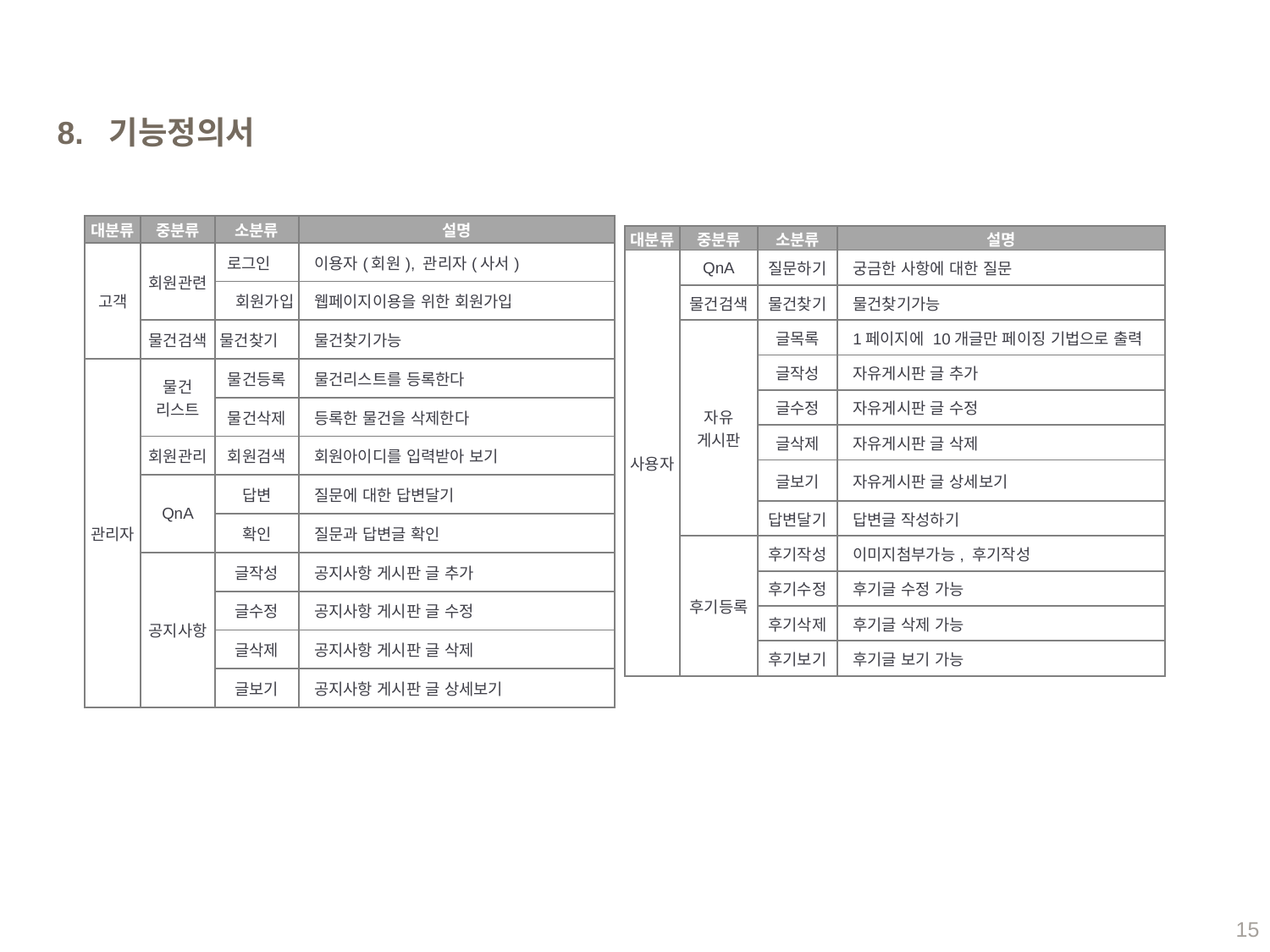

8.  기능정의서
| 대분류 | 중분류 | 소분류 | 설명 |
| --- | --- | --- | --- |
| 고객 | 회원관련 | 로그인 | 이용자(회원), 관리자(사서) |
|  |  | 회원가입 | 웹페이지이용을 위한 회원가입 |
|  | 물건검색 | 물건찾기 | 물건찾기가능 |
| 관리자 | 물건 리스트 | 물건등록 | 물건리스트를 등록한다 |
|  |  | 물건삭제 | 등록한 물건을 삭제한다 |
|  | 회원관리 | 회원검색 | 회원아이디를 입력받아 보기 |
|  | QnA | 답변 | 질문에 대한 답변달기 |
|  |  | 확인 | 질문과 답변글 확인 |
|  | 공지사항 | 글작성 | 공지사항 게시판 글 추가 |
|  |  | 글수정 | 공지사항 게시판 글 수정 |
|  |  | 글삭제 | 공지사항 게시판 글 삭제 |
|  |  | 글보기 | 공지사항 게시판 글 상세보기 |
| 대분류 | 중분류 | 소분류 | 설명 |
| --- | --- | --- | --- |
| 사용자 | QnA | 질문하기 | 궁금한 사항에 대한 질문 |
|  | 물건검색 | 물건찾기 | 물건찾기가능 |
|  | 자유 게시판 | 글목록 | 1페이지에 10개글만 페이징 기법으로 출력 |
|  |  | 글작성 | 자유게시판 글 추가 |
|  |  | 글수정 | 자유게시판 글 수정 |
|  |  | 글삭제 | 자유게시판 글 삭제 |
|  |  | 글보기 | 자유게시판 글 상세보기 |
|  |  | 답변달기 | 답변글 작성하기 |
|  | 후기등록 | 후기작성 | 이미지첨부가능, 후기작성 |
|  |  | 후기수정 | 후기글 수정 가능 |
|  |  | 후기삭제 | 후기글 삭제 가능 |
|  |  | 후기보기 | 후기글 보기 가능 |
15